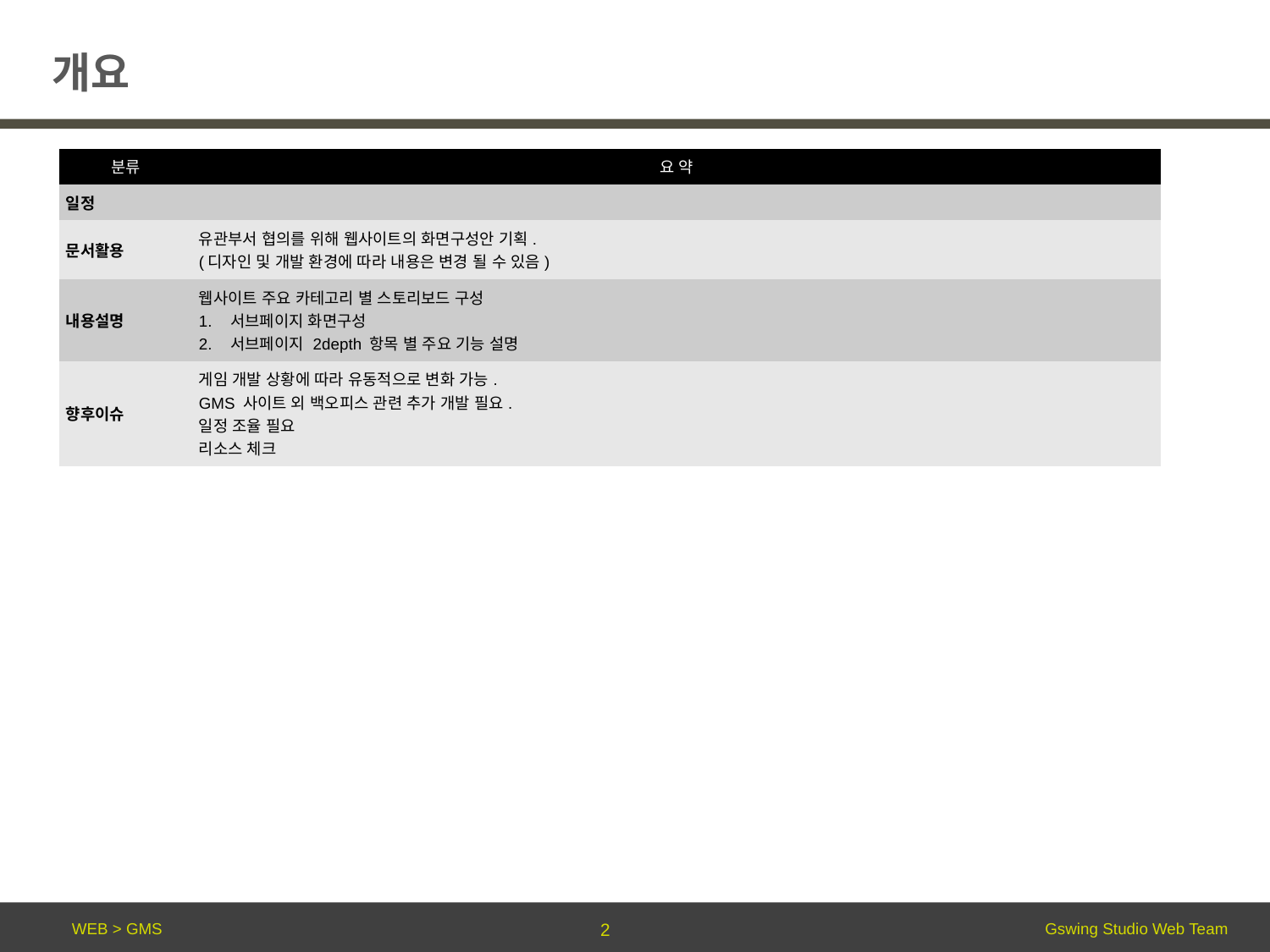

# 개요
| 분류 | 요 약 |
| --- | --- |
| 일정 |  |
| 문서활용 | 유관부서 협의를 위해 웹사이트의 화면구성안 기획. (디자인 및 개발 환경에 따라 내용은 변경 될 수 있음) |
| 내용설명 | 웹사이트 주요 카테고리 별 스토리보드 구성 서브페이지 화면구성 서브페이지 2depth 항목 별 주요 기능 설명 |
| 향후이슈 | 게임 개발 상황에 따라 유동적으로 변화 가능. GMS 사이트 외 백오피스 관련 추가 개발 필요. 일정 조율 필요 리소스 체크 |
WEB > GMS

2